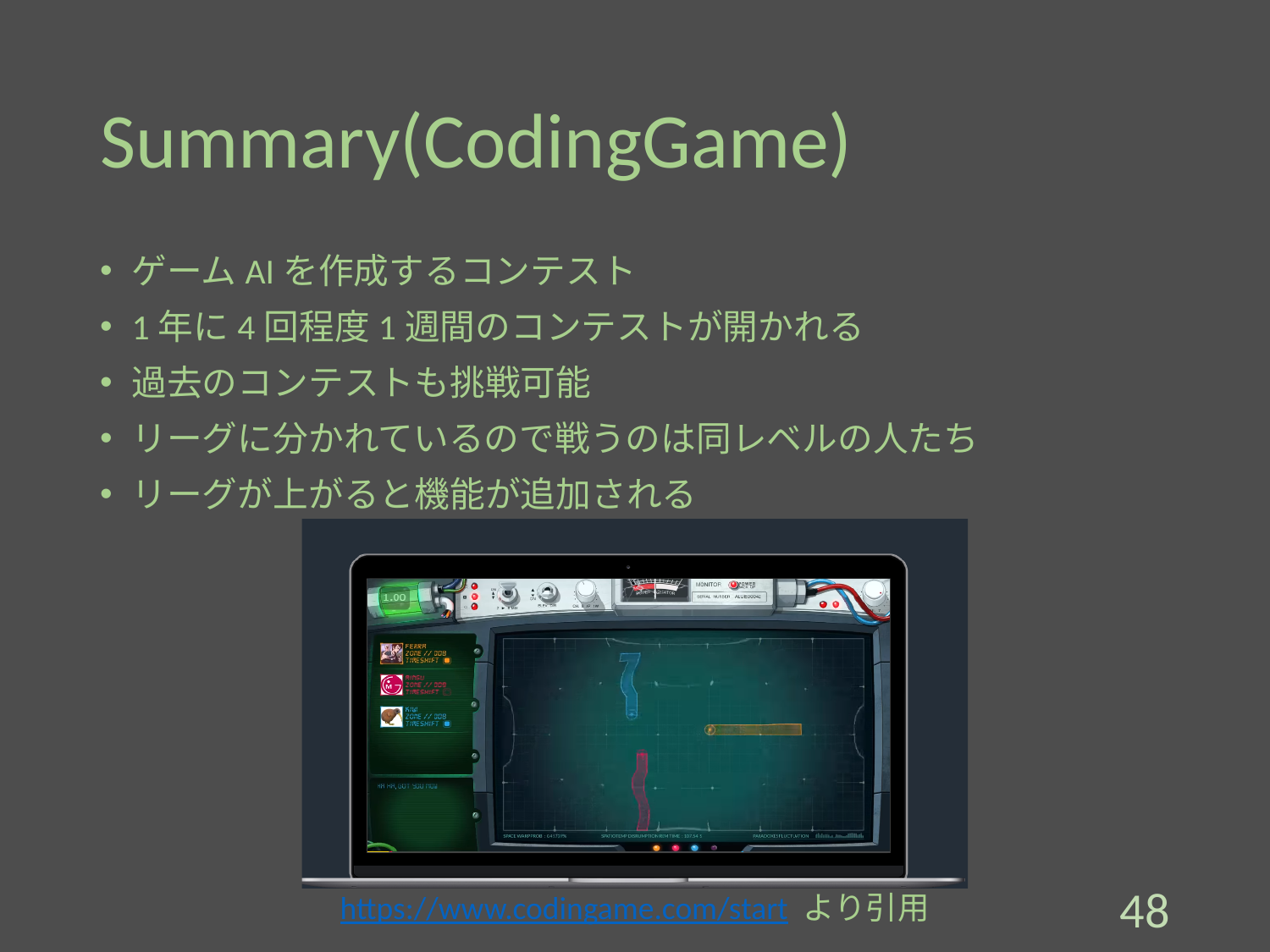

# Summary(CodingGame)
ゲームAIを作成するコンテスト
1年に4回程度1週間のコンテストが開かれる
過去のコンテストも挑戦可能
リーグに分かれているので戦うのは同レベルの人たち
リーグが上がると機能が追加される

https://www.codingame.com/start より引用
48